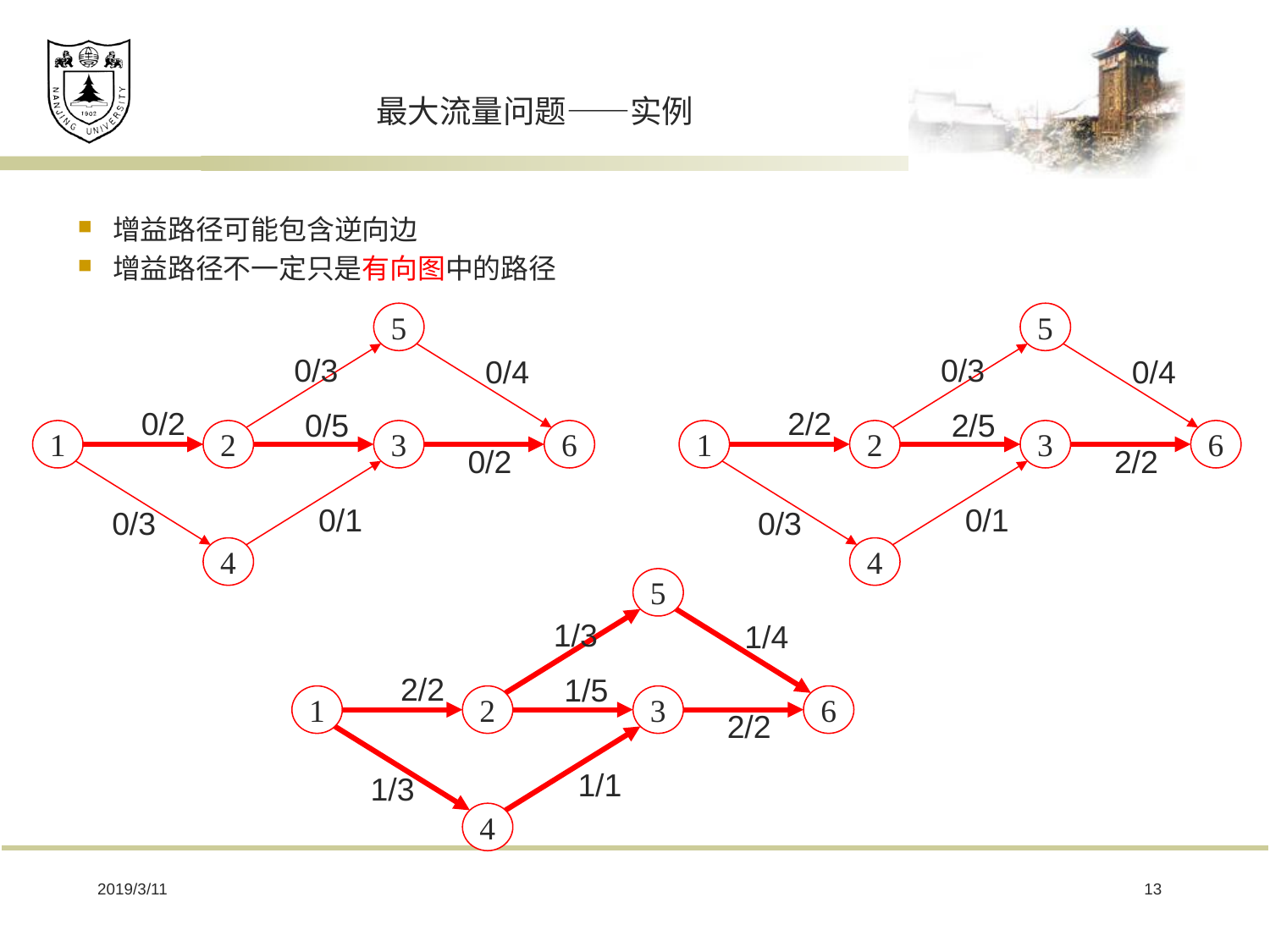

# 最大流量问题——实例
增益路径可能包含逆向边
增益路径不一定只是有向图中的路径

5
0/3
0/4
0/2
0/5
1
2
3
6
0/2
0/1
0/3
4
5
0/3
0/4
2/2
2/5
1
2
3
6
2/2
0/1
0/3
4
5
1/3
1/4
2/2
1/5
1
2
3
6
2/2
1/1
1/3
4
2019/3/11
13